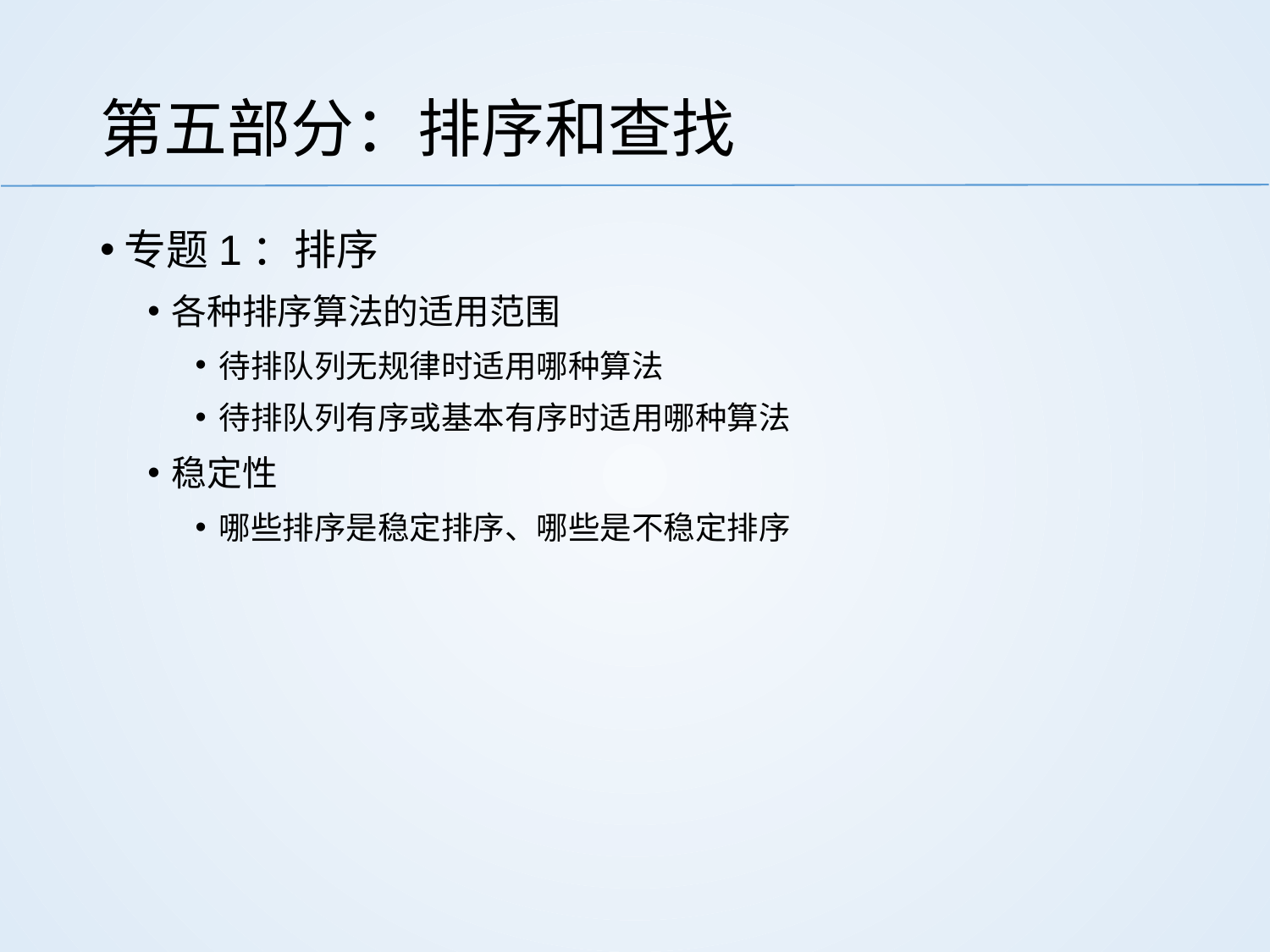

# 第五部分：排序和查找
专题1：排序
各种排序算法的适用范围
待排队列无规律时适用哪种算法
待排队列有序或基本有序时适用哪种算法
稳定性
哪些排序是稳定排序、哪些是不稳定排序
19